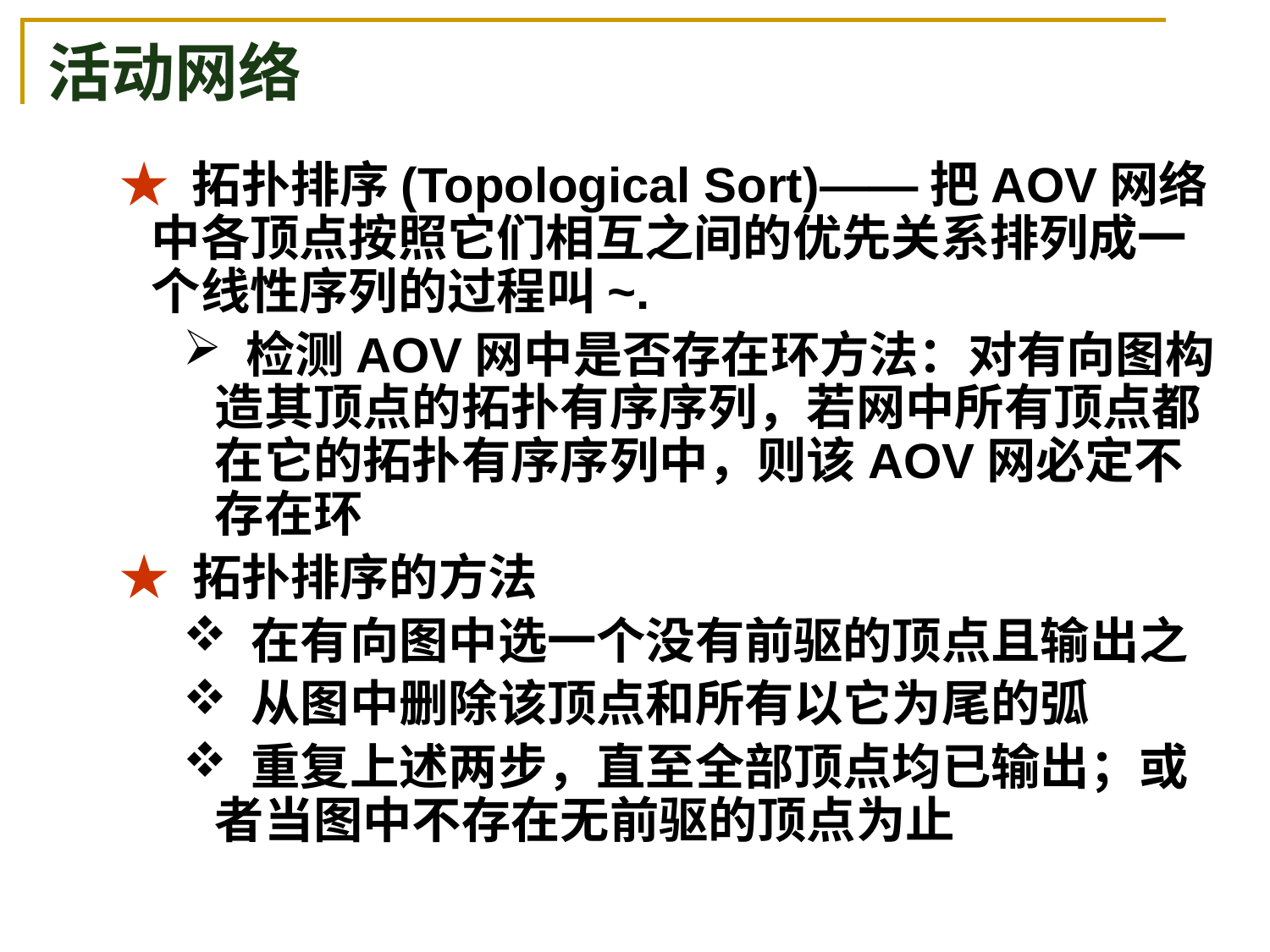

活动网络
★ 拓扑排序(Topological Sort)——把AOV网络中各顶点按照它们相互之间的优先关系排列成一个线性序列的过程叫~.
 检测AOV网中是否存在环方法：对有向图构造其顶点的拓扑有序序列，若网中所有顶点都在它的拓扑有序序列中，则该AOV网必定不存在环
★ 拓扑排序的方法
 在有向图中选一个没有前驱的顶点且输出之
 从图中删除该顶点和所有以它为尾的弧
 重复上述两步，直至全部顶点均已输出；或者当图中不存在无前驱的顶点为止

有向树、有向无环图和有向图例